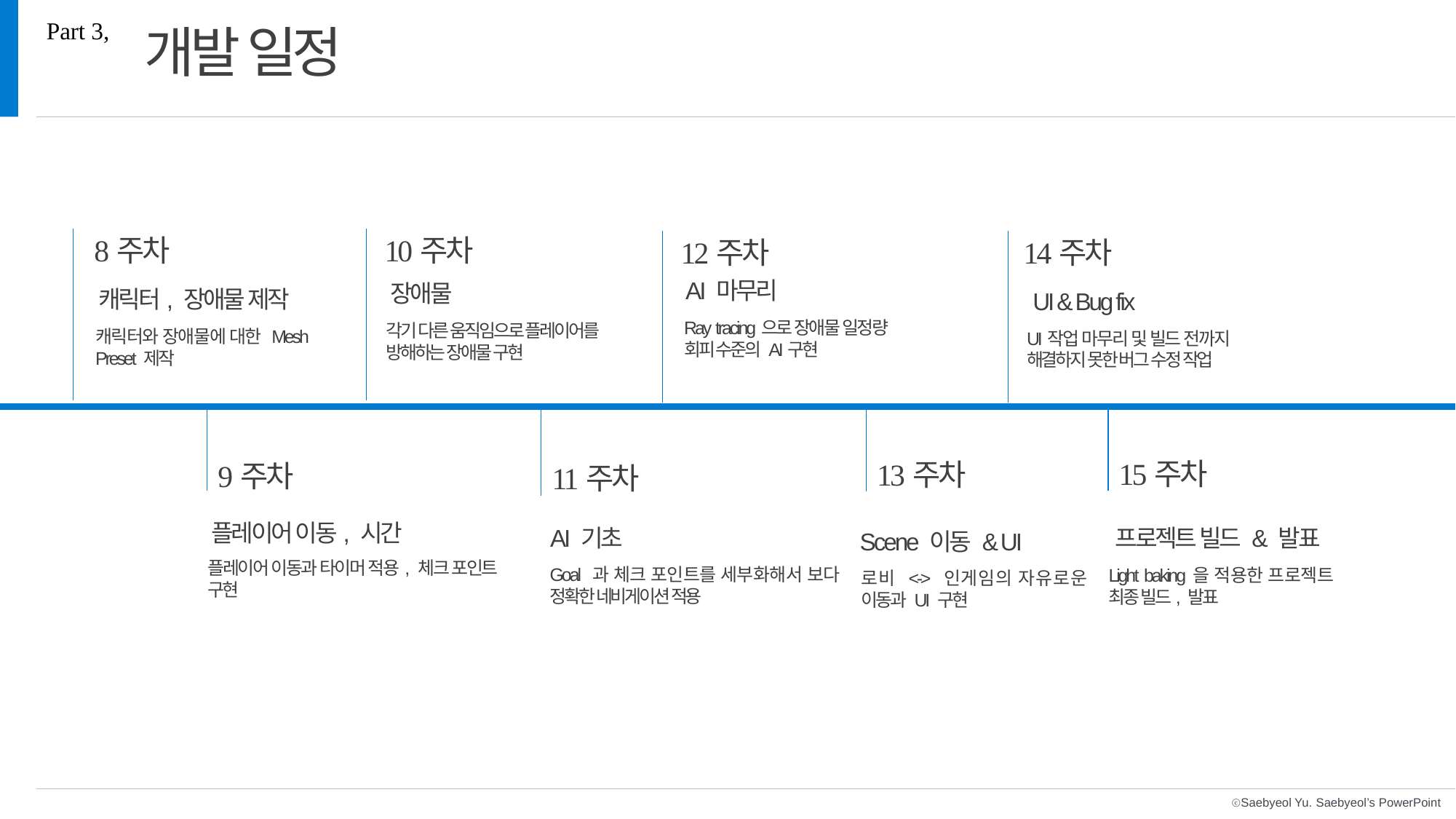

Part 3,
개발 일정
8주차
10주차
12주차
14주차
AI 마무리
장애물
캐릭터, 장애물 제작
UI & Bug fix
Ray tracing으로 장애물 일정량 회피 수준의 AI구현
각기 다른 움직임으로 플레이어를 방해하는 장애물 구현
캐릭터와 장애물에 대한 Mesh Preset 제작
UI작업 마무리 및 빌드 전까지 해결하지 못한 버그 수정 작업
15주차
13주차
9주차
11주차
플레이어 이동, 시간
AI 기초
프로젝트 빌드 & 발표
Scene 이동 & UI
플레이어 이동과 타이머 적용, 체크 포인트 구현
Goal 과 체크 포인트를 세부화해서 보다 정확한 네비게이션 적용
Light baking을 적용한 프로젝트 최종 빌드, 발표
로비 <-> 인게임의 자유로운 이동과 UI 구현